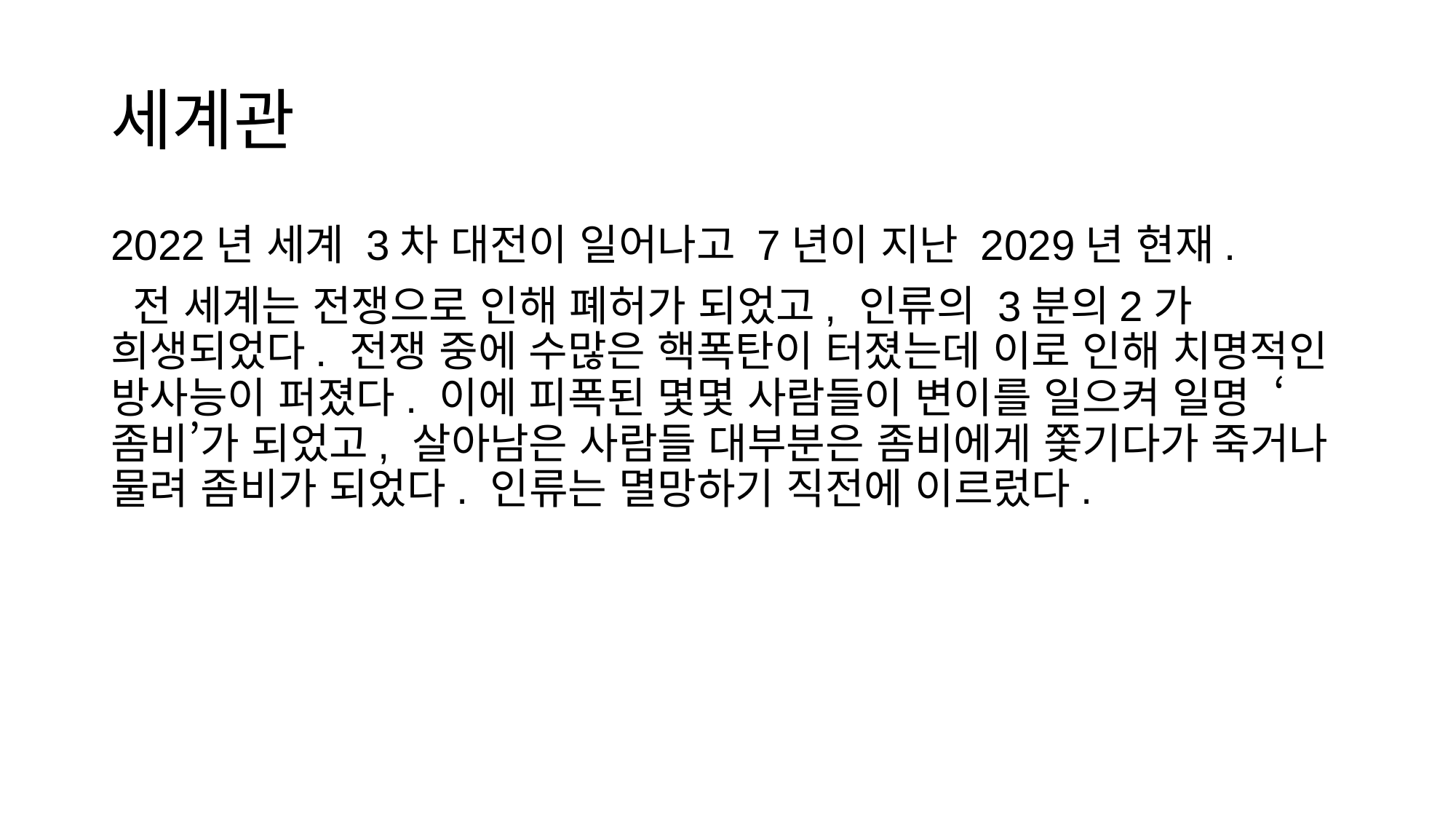

# 세계관
2022년 세계 3차 대전이 일어나고 7년이 지난 2029년 현재.
 전 세계는 전쟁으로 인해 폐허가 되었고, 인류의 3분의2가 희생되었다. 전쟁 중에 수많은 핵폭탄이 터졌는데 이로 인해 치명적인 방사능이 퍼졌다. 이에 피폭된 몇몇 사람들이 변이를 일으켜 일명  ‘좀비’가 되었고, 살아남은 사람들 대부분은 좀비에게 쫓기다가 죽거나 물려 좀비가 되었다. 인류는 멸망하기 직전에 이르렀다.